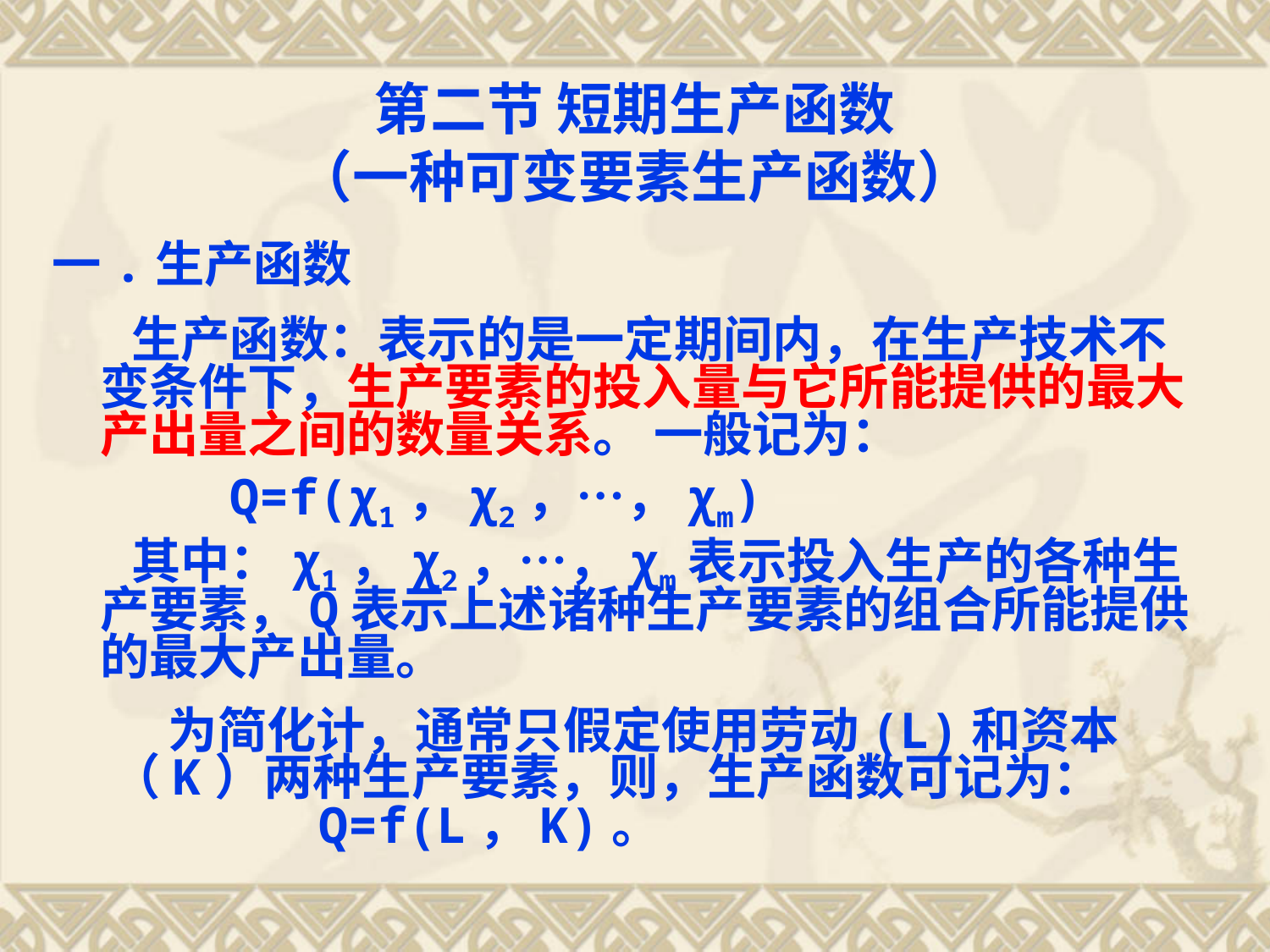

# 第二节 短期生产函数 （一种可变要素生产函数）
一.生产函数

      生产函数：表示的是一定期间内，在生产技术不变条件下，生产要素的投入量与它所能提供的最大产出量之间的数量关系。 一般记为：
      Q=f(χ1，χ2，…，χm)
      其中：χ1，χ2，…，χm表示投入生产的各种生产要素，Q表示上述诸种生产要素的组合所能提供的最大产出量。
    为简化计，通常只假定使用劳动(L)和资本（K）两种生产要素，则，生产函数可记为：
       Q=f(L，K)。